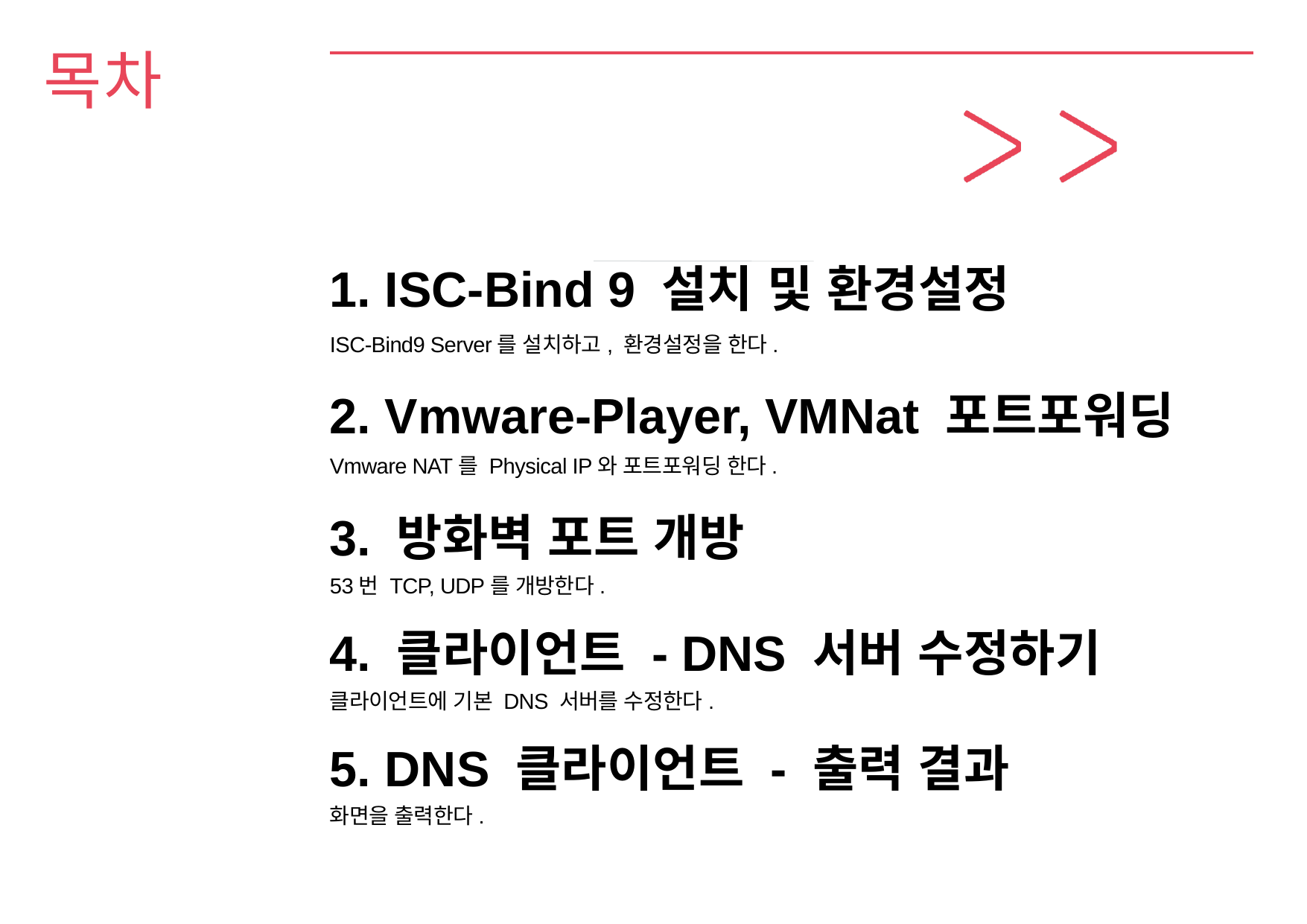

# 목차
1. ISC-Bind 9 설치 및 환경설정
ISC-Bind9 Server를 설치하고, 환경설정을 한다.
2. Vmware-Player, VMNat 포트포워딩
Vmware NAT를 Physical IP와 포트포워딩 한다.
3. 방화벽 포트 개방
53번 TCP, UDP를 개방한다.
4. 클라이언트 - DNS 서버 수정하기
클라이언트에 기본 DNS 서버를 수정한다.
5. DNS 클라이언트 - 출력 결과
화면을 출력한다.